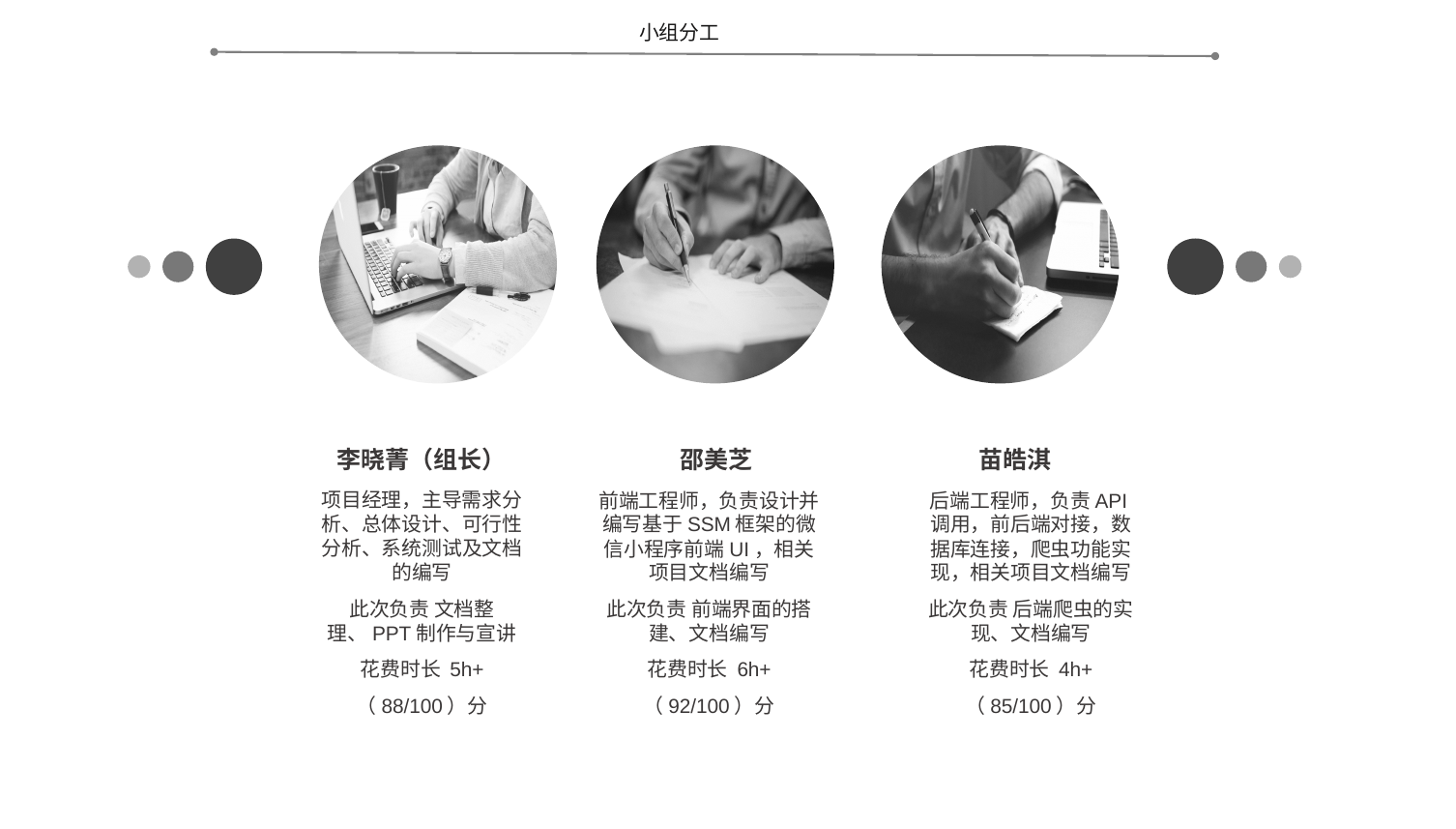

小组分工

李晓菁（组长）
邵美芝
苗皓淇
项目经理，主导需求分析、总体设计、可行性分析、系统测试及文档的编写
此次负责 文档整理、PPT制作与宣讲
花费时长 5h+
（88/100）分
前端工程师，负责设计并编写基于SSM框架的微信小程序前端UI，相关项目文档编写
此次负责 前端界面的搭建、文档编写
花费时长 6h+
（92/100）分

后端工程师，负责API调用，前后端对接，数据库连接，爬虫功能实现，相关项目文档编写
此次负责 后端爬虫的实现、文档编写
花费时长 4h+
（85/100）分